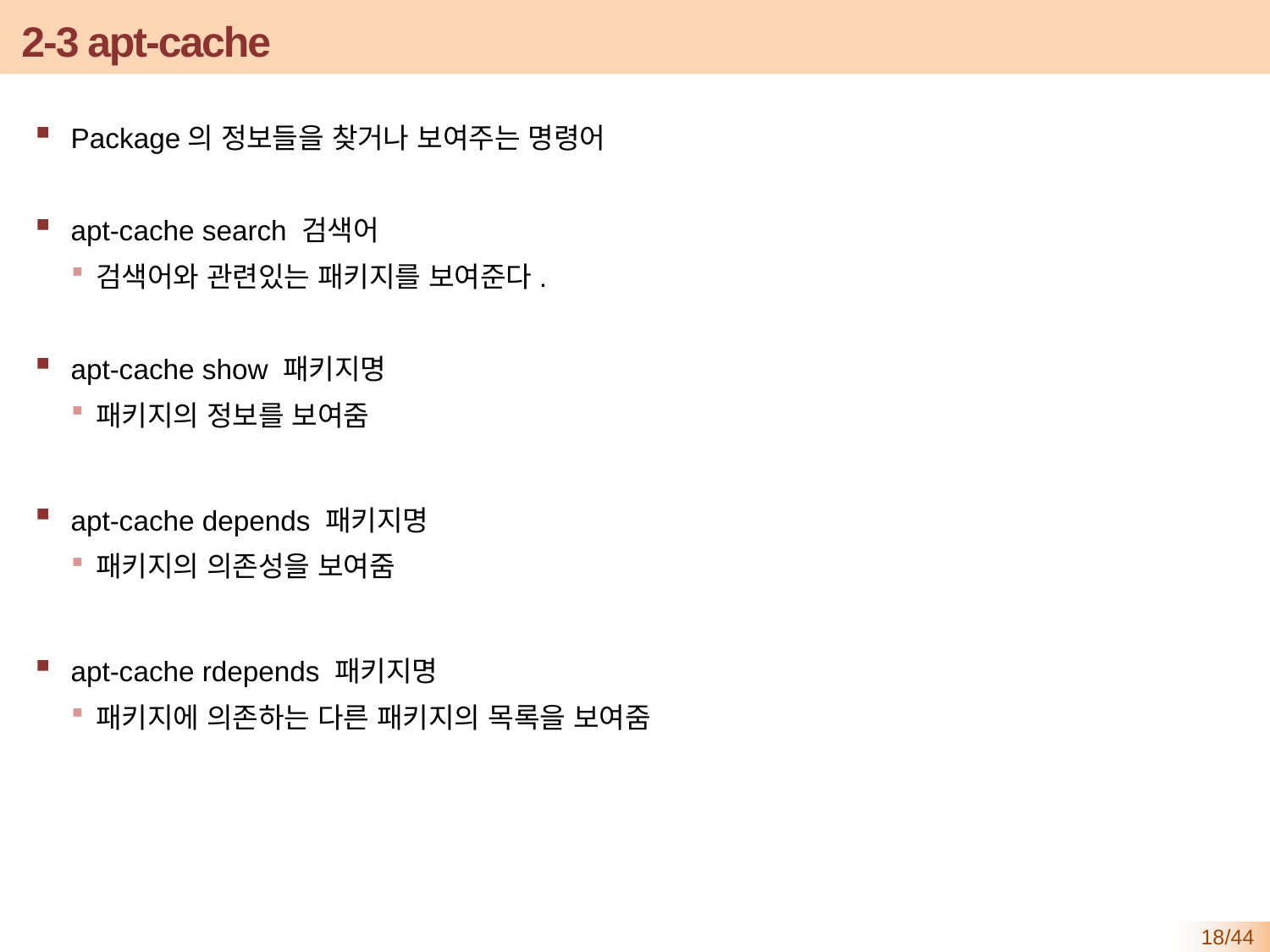

# 2-3 apt-cache
Package의 정보들을 찾거나 보여주는 명령어

apt-cache search 검색어
검색어와 관련있는 패키지를 보여준다.

apt-cache show 패키지명
패키지의 정보를 보여줌

apt-cache depends 패키지명
패키지의 의존성을 보여줌

apt-cache rdepends 패키지명
패키지에 의존하는 다른 패키지의 목록을 보여줌